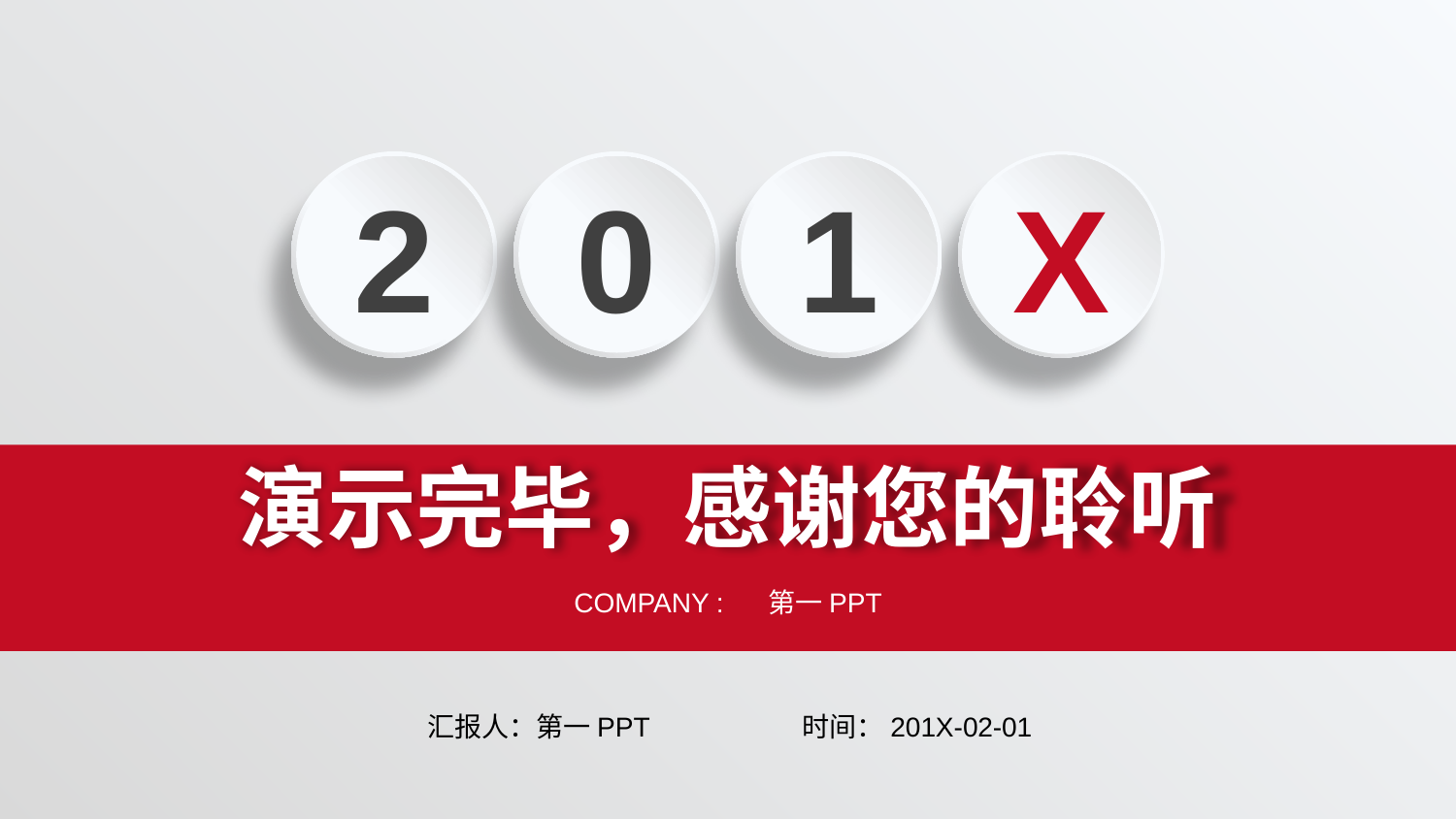

2
0
1
X

演示完毕，感谢您的聆听
COMPANY :     第一PPT
汇报人：第一PPT
时间：201X-02-01